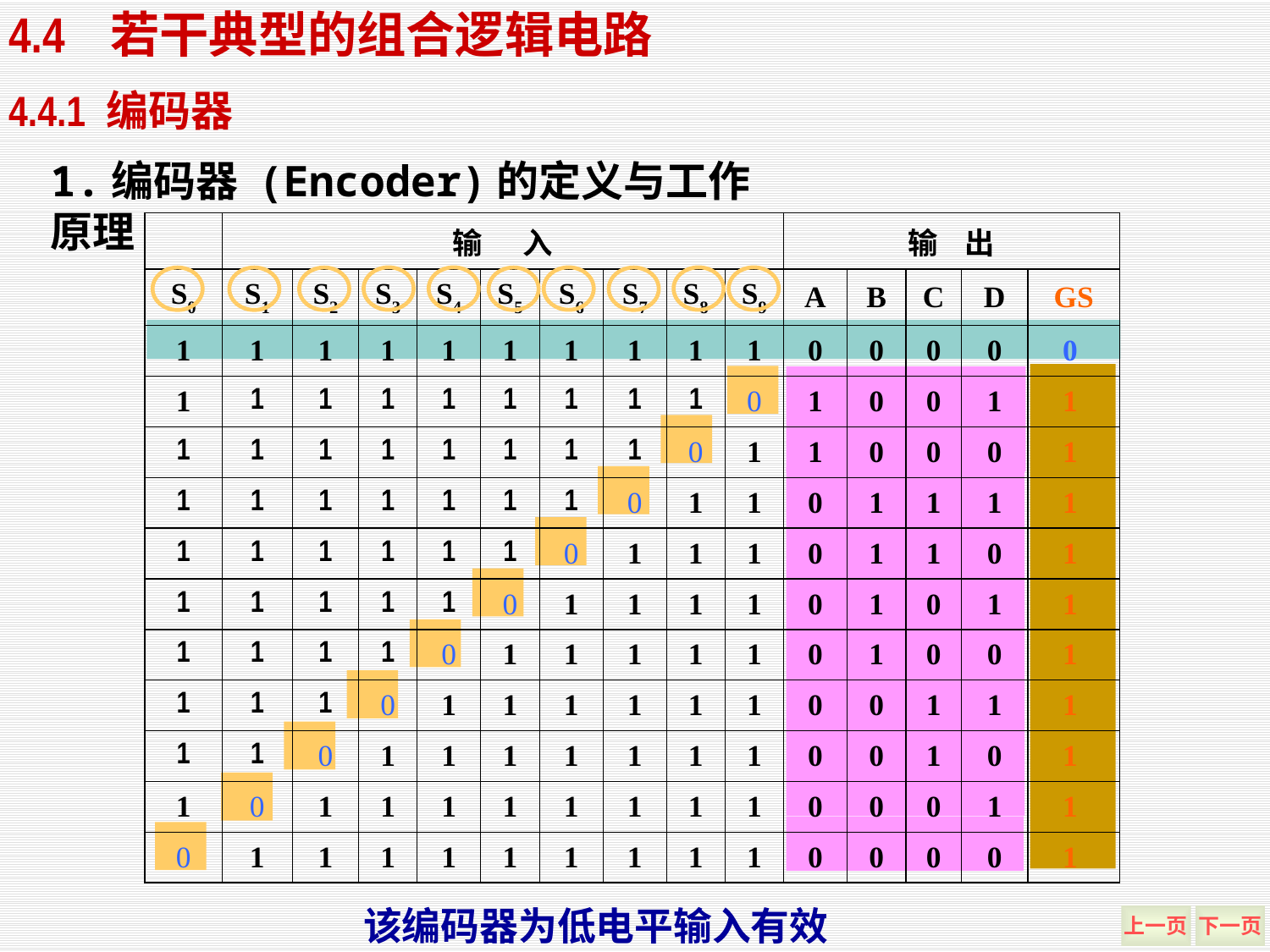

4.4   若干典型的组合逻辑电路
4.4.1 编码器
1.编码器 (Encoder)的定义与工作原理
|  | 输 入 |  |  |  |  |  |  |  |  | 输 出 |  |  |  |  |
| --- | --- | --- | --- | --- | --- | --- | --- | --- | --- | --- | --- | --- | --- | --- |
| S0 | S1 | S2 | S3 | S4 | S5 | S6 | S7 | S8 | S9 | A | B | C | D | GS |
| 1 | 1 | 1 | 1 | 1 | 1 | 1 | 1 | 1 | 1 | 0 | 0 | 0 | 0 | 0 |
| 1 | 1 | 1 | 1 | 1 | 1 | 1 | 1 | 1 | 0 | 1 | 0 | 0 | 1 | 1 |
| 1 | 1 | 1 | 1 | 1 | 1 | 1 | 1 | 0 | 1 | 1 | 0 | 0 | 0 | 1 |
| 1 | 1 | 1 | 1 | 1 | 1 | 1 | 0 | 1 | 1 | 0 | 1 | 1 | 1 | 1 |
| 1 | 1 | 1 | 1 | 1 | 1 | 0 | 1 | 1 | 1 | 0 | 1 | 1 | 0 | 1 |
| 1 | 1 | 1 | 1 | 1 | 0 | 1 | 1 | 1 | 1 | 0 | 1 | 0 | 1 | 1 |
| 1 | 1 | 1 | 1 | 0 | 1 | 1 | 1 | 1 | 1 | 0 | 1 | 0 | 0 | 1 |
| 1 | 1 | 1 | 0 | 1 | 1 | 1 | 1 | 1 | 1 | 0 | 0 | 1 | 1 | 1 |
| 1 | 1 | 0 | 1 | 1 | 1 | 1 | 1 | 1 | 1 | 0 | 0 | 1 | 0 | 1 |
| 1 | 0 | 1 | 1 | 1 | 1 | 1 | 1 | 1 | 1 | 0 | 0 | 0 | 1 | 1 |
| 0 | 1 | 1 | 1 | 1 | 1 | 1 | 1 | 1 | 1 | 0 | 0 | 0 | 0 | 1 |

该编码器为低电平输入有效